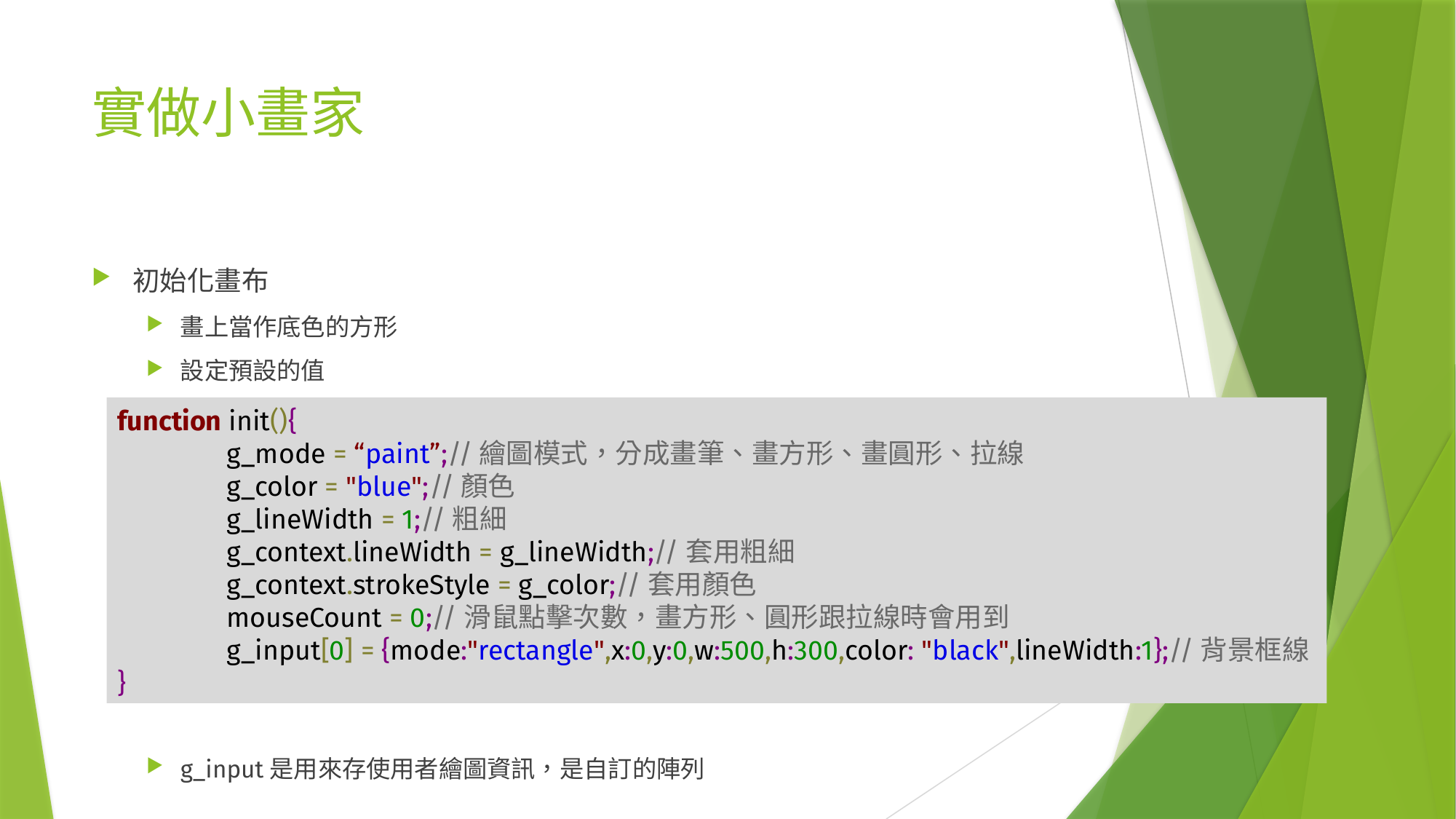

# 實做小畫家

初始化畫布
畫上當作底色的方形
設定預設的值

g_input是用來存使用者繪圖資訊，是自訂的陣列

function init(){
	g_mode = “paint”;//繪圖模式，分成畫筆、畫方形、畫圓形、拉線
	g_color = "blue";//顏色
	g_lineWidth = 1;//粗細
	g_context.lineWidth = g_lineWidth;//套用粗細
	g_context.strokeStyle = g_color;//套用顏色
	mouseCount = 0;//滑鼠點擊次數，畫方形、圓形跟拉線時會用到
	g_input[0] = {mode:"rectangle",x:0,y:0,w:500,h:300,color: "black",lineWidth:1};//背景框線
}